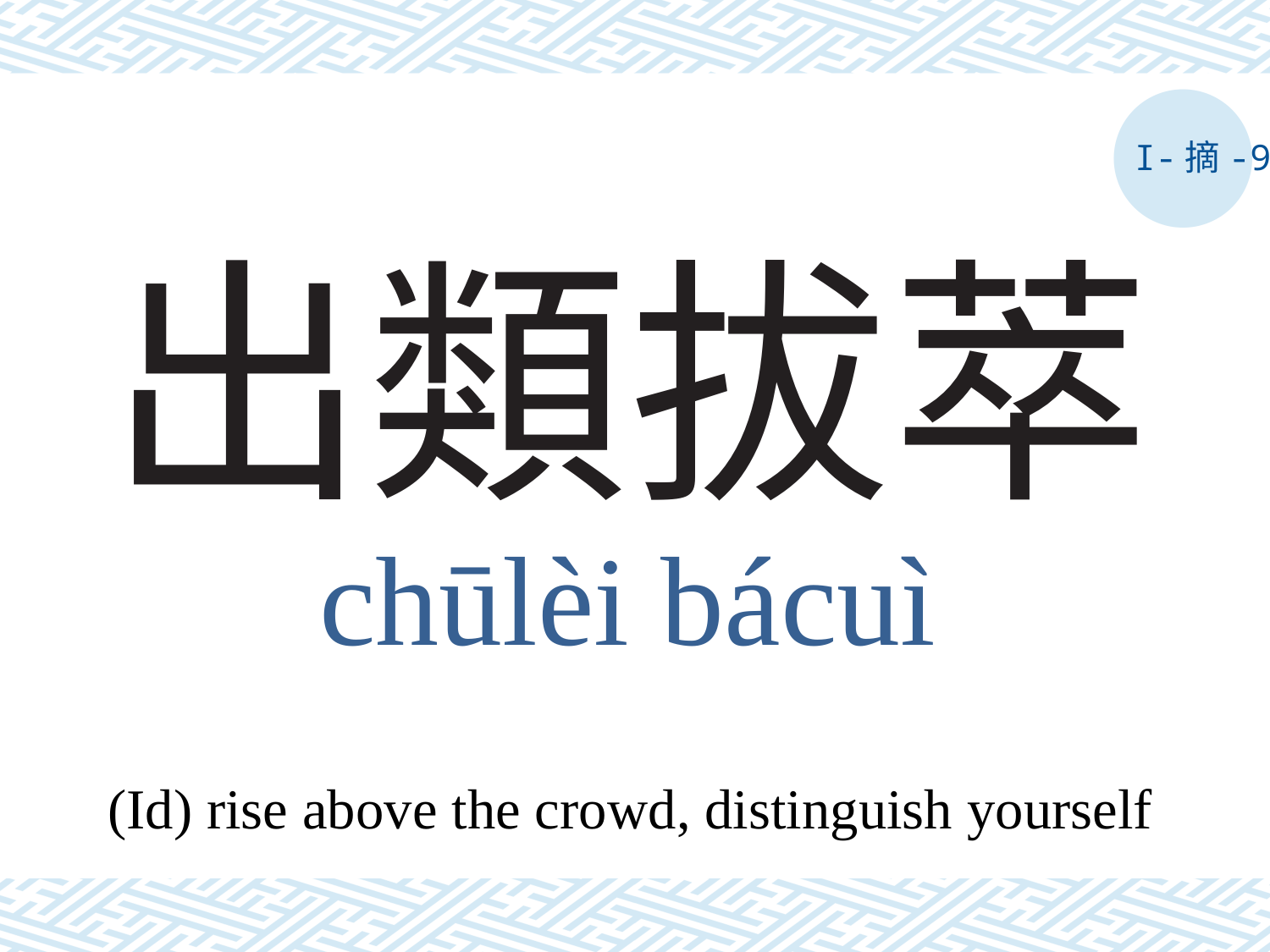

I-摘-9

# 出類拔萃
chūlèi bácuì
(Id) rise above the crowd, distinguish yourself